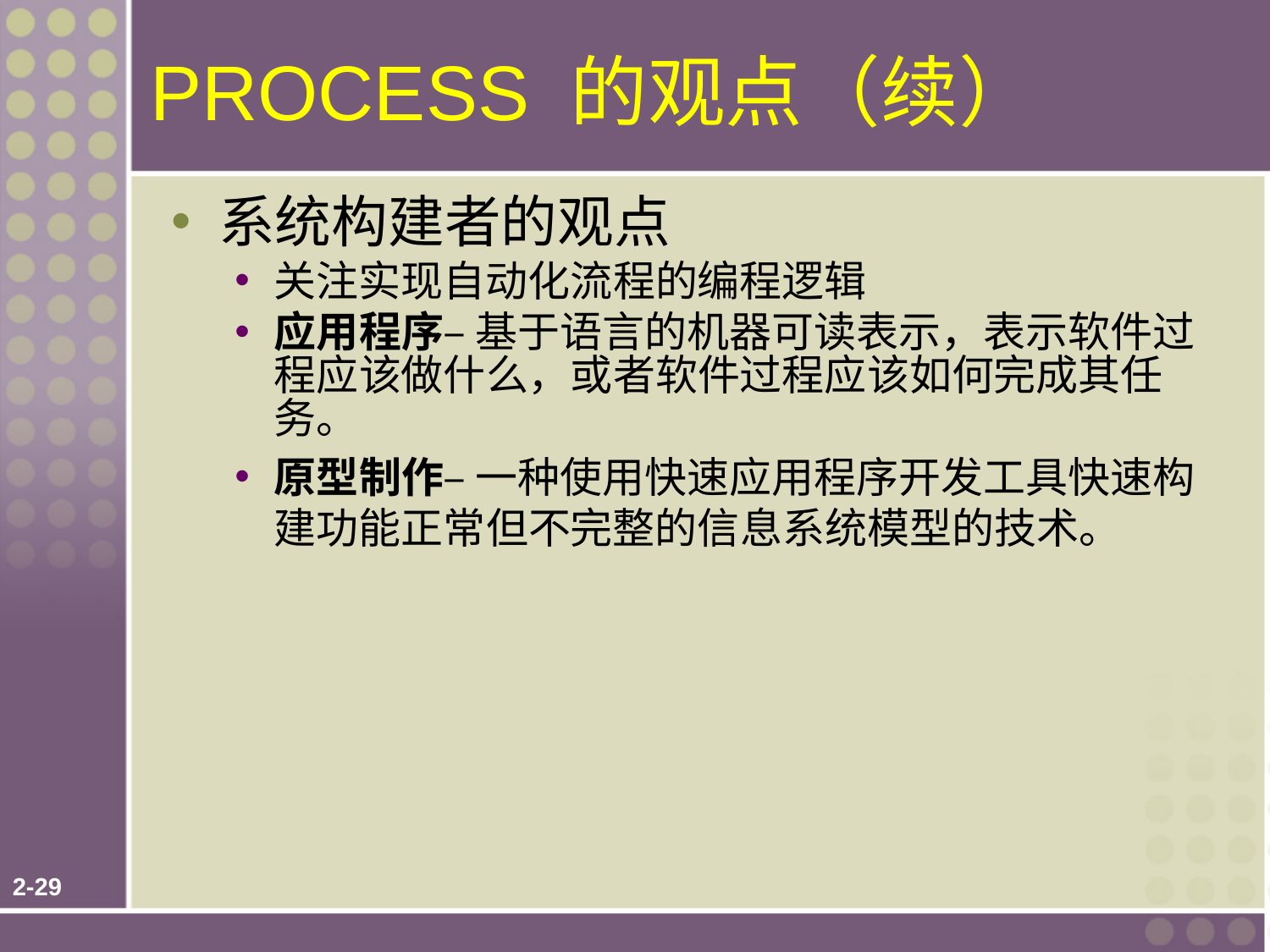

PROCESS 的观点（续）
系统构建者的观点
关注实现自动化流程的编程逻辑
应用程序– 基于语言的机器可读表示，表示软件过程应该做什么，或者软件过程应该如何完成其​​任务。
原型制作– 一种使用快速应用程序开发工具快速构建功能正常但不完整的信息系统模型的技术。
2-29